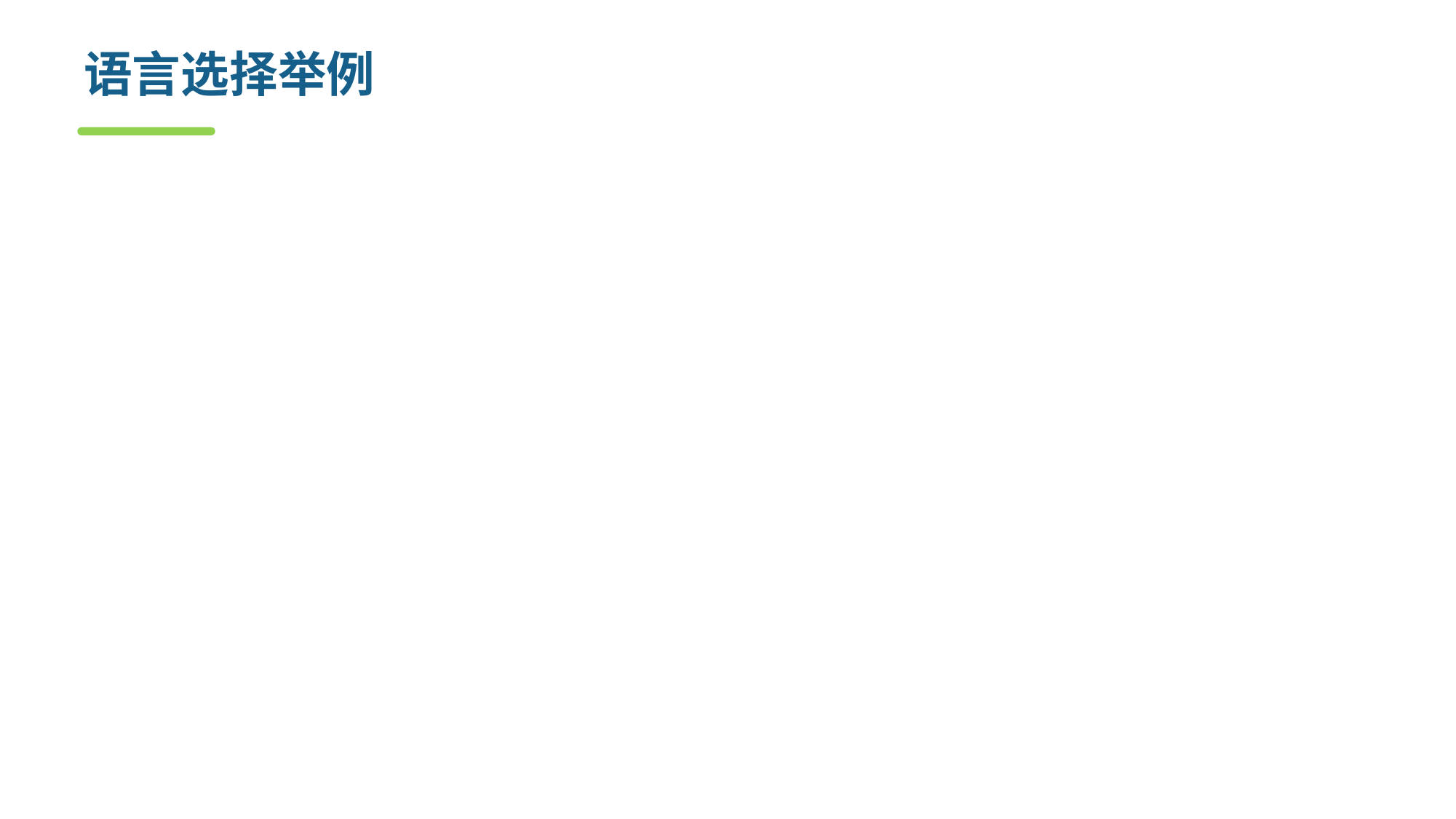

# 语言选择举例
如果编写对性能要求苛刻，或和操作系统结合紧密的程序，必然选择c。
如果需要跨平台，又要广泛的支持的话，选择java。
编写服务器端程序，用Java 、JavaScript 、php、perl、python、asp。
编写客户端程序，最常用的是JavaScript。
编写机器学习软件采用python、R、Java
编写数据库程序最简单的语言是vb或delphi。
编写知识的处理程序用prolog。
编写最灵活，最模糊的程序用lisp。
编写office程序用vba。
如果只作为简单应用的工具语言，python和ruby是更好的选择，他们的跨平台移植性好，应用也比较广泛，语言简单，生产率高。
11